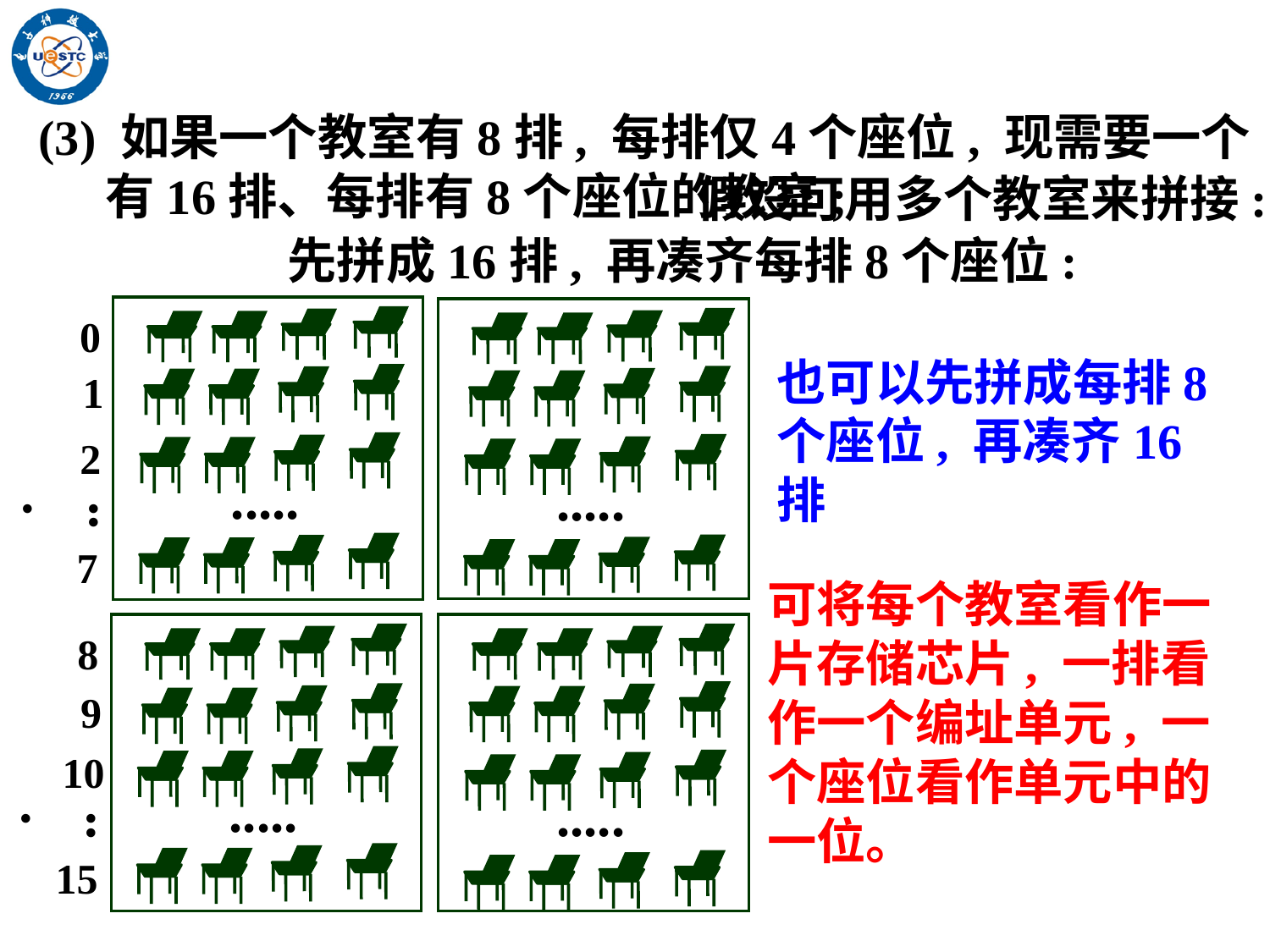

(3) 如果一个教室有8排, 每排仅4个座位, 现需要一个有16排、每排有8个座位的教室;
假设可用多个教室来拼接:
先拼成16排, 再凑齐每排8个座位:

0

1

2

.....
...

7

.....

也可以先拼成每排8个座位, 再凑齐16排
可将每个教室看作一片存储芯片, 一排看作一个编址单元, 一个座位看作单元中的一位。

8

9

10

.....
...

15

.....